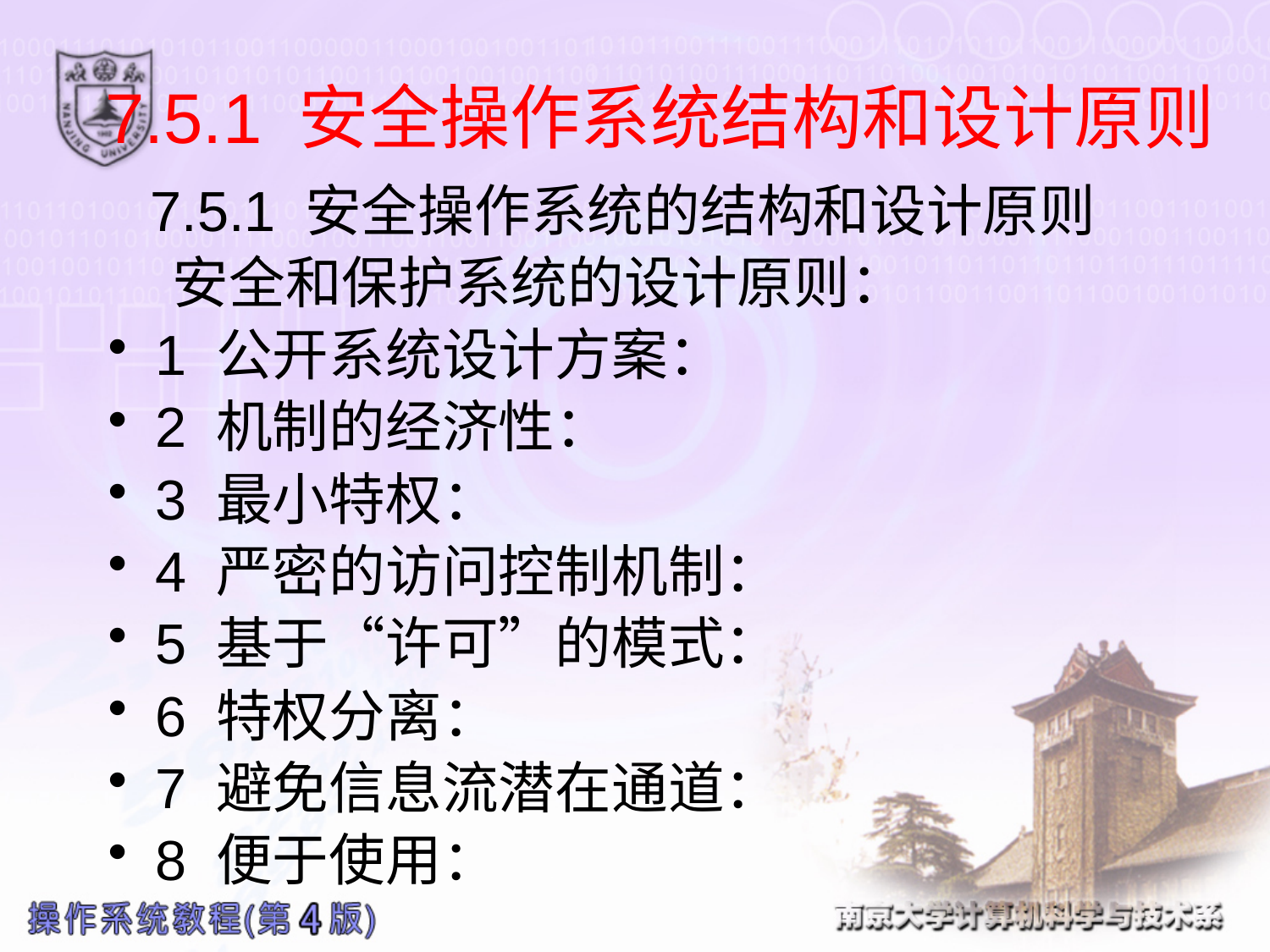

# 7.5.1 安全操作系统结构和设计原则
   7.5.1 安全操作系统的结构和设计原则
    安全和保护系统的设计原则：
1 公开系统设计方案：
2 机制的经济性：
3 最小特权：
4 严密的访问控制机制：
5 基于“许可”的模式：
6 特权分离：
7 避免信息流潜在通道：
8 便于使用：